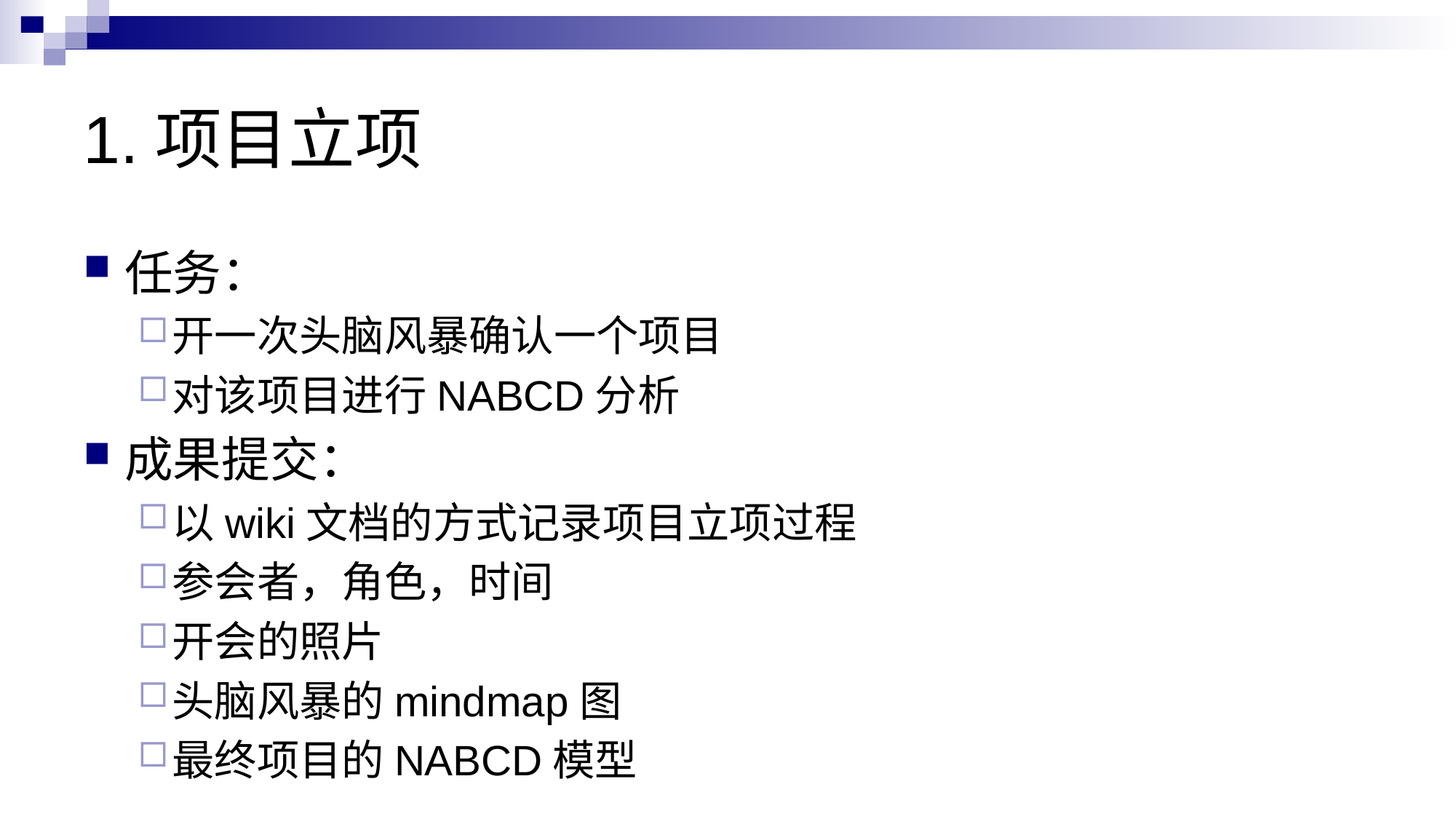

# 1.项目立项
任务：
开一次头脑风暴确认一个项目
对该项目进行NABCD分析
成果提交：
以wiki文档的方式记录项目立项过程
参会者，角色，时间
开会的照片
头脑风暴的mindmap图
最终项目的NABCD模型